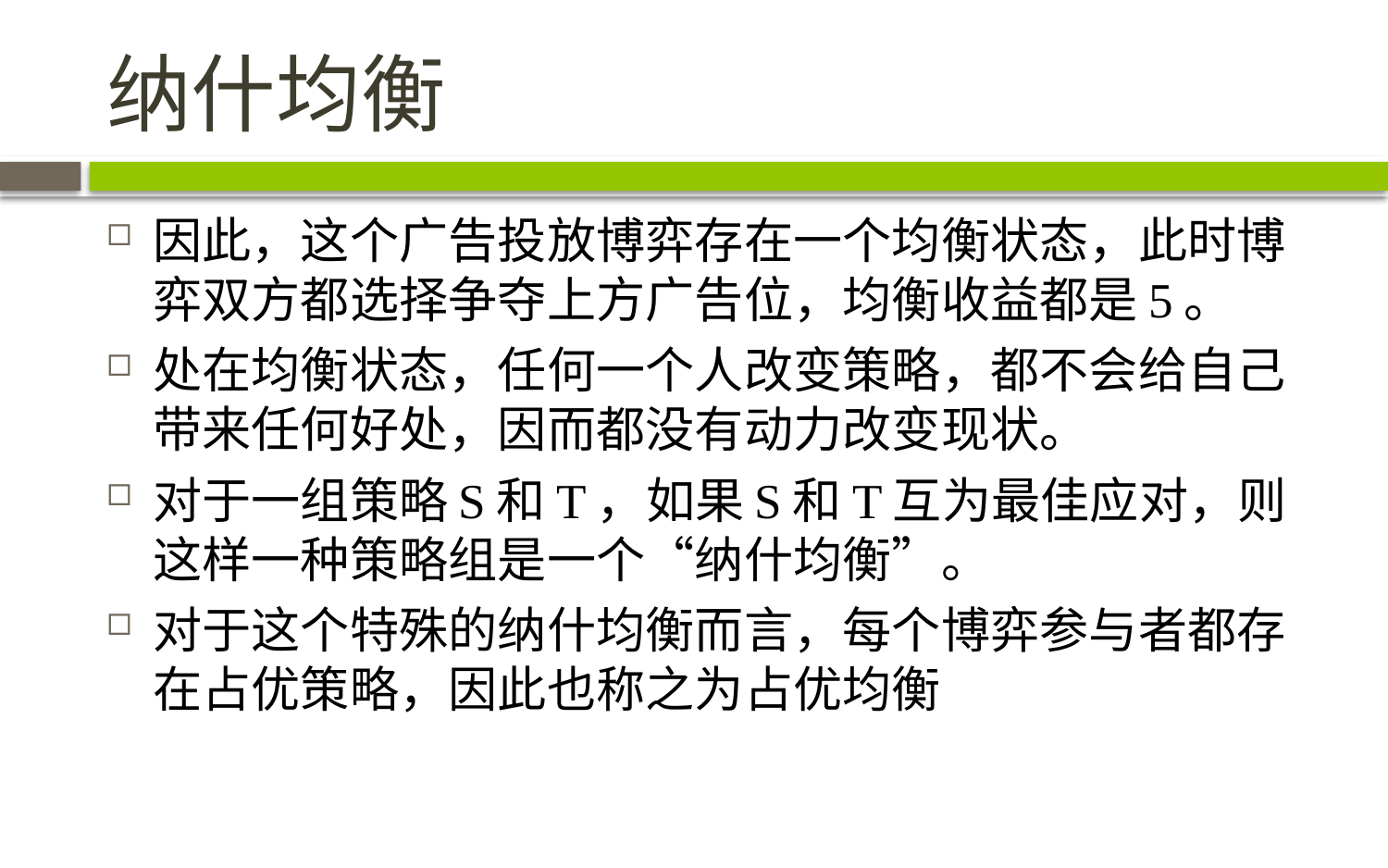

# 纳什均衡
因此，这个广告投放博弈存在一个均衡状态，此时博弈双方都选择争夺上方广告位，均衡收益都是5。
处在均衡状态，任何一个人改变策略，都不会给自己带来任何好处，因而都没有动力改变现状。
对于一组策略S和T，如果S和T互为最佳应对，则这样一种策略组是一个“纳什均衡”。
对于这个特殊的纳什均衡而言，每个博弈参与者都存在占优策略，因此也称之为占优均衡